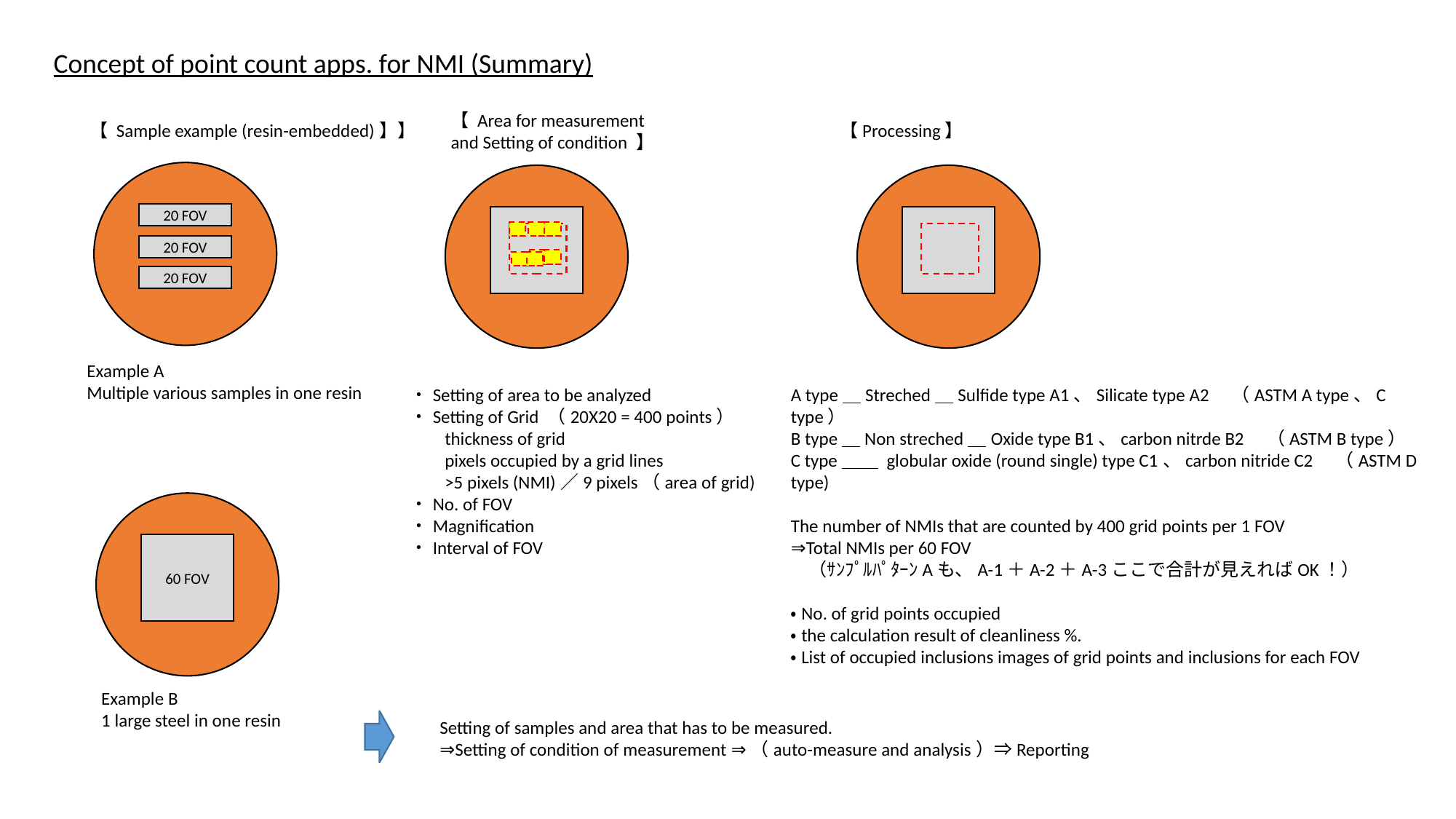

Concept of point count apps. for NMI (Summary)
【 Area for measurement
and Setting of condition 】
【 Sample example (resin-embedded)】】
【Processing】

20 FOV

20 FOV

20 FOV
Example A
Multiple various samples in one resin
・Setting of area to be analyzed
・Setting of Grid （20X20 = 400 points）
　   thickness of grid
　   pixels occupied by a grid lines
　   >5 pixels (NMI)／9 pixels（area of grid)
・No. of FOV
・Magnification
・Interval of FOV
A type＿Streched＿Sulfide type A1、Silicate type A2　（ASTM A type、C type）
B type＿Non streched＿Oxide type B1、carbon nitrde B2　（ASTM B type）
C type＿＿ globular oxide (round single) type C1、carbon nitride C2　（ASTM D type)

The number of NMIs that are counted by 400 grid points per 1 FOV
⇒Total NMIs per 60 FOV
　（ｻﾝﾌﾟﾙﾊﾟﾀｰﾝAも、A-1＋A-2＋A-3ここで合計が見えればOK！）

・No. of grid points occupied
・the calculation result of cleanliness %.
・List of occupied inclusions images of grid points and inclusions for each FOV

60 FOV
Example B
1 large steel in one resin

Setting of samples and area that has to be measured.
⇒Setting of condition of measurement ⇒（auto-measure and analysis）⇒Reporting